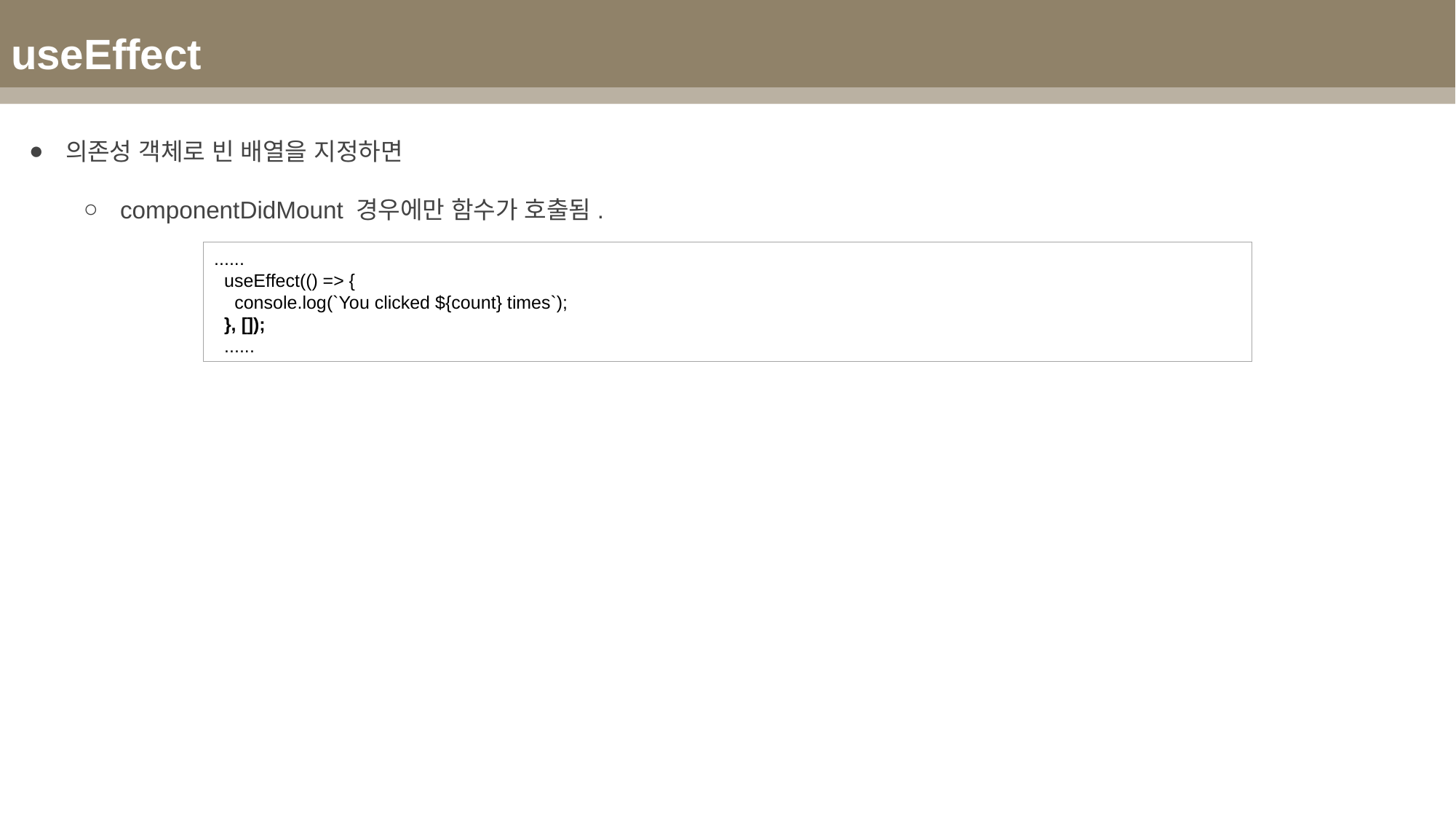

useEffect
의존성 객체로 빈 배열을 지정하면
componentDidMount 경우에만 함수가 호출됨.

......
  useEffect(() => {
    console.log(`You clicked ${count} times`);
  }, []);
  ......